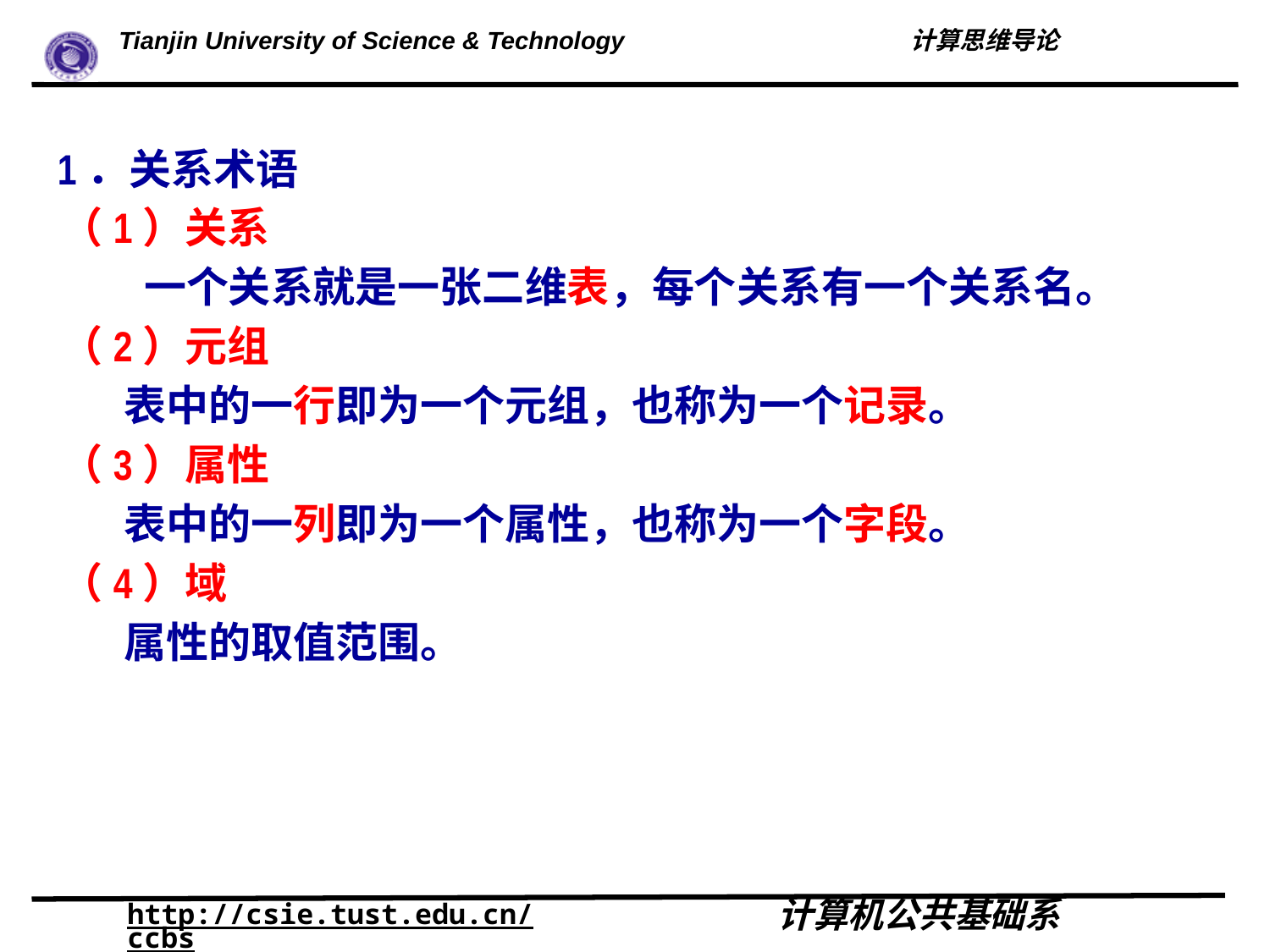

1．关系术语

（1）关系
	 一个关系就是一张二维表，每个关系有一个关系名。
（2）元组
	表中的一行即为一个元组，也称为一个记录。
（3）属性
	表中的一列即为一个属性，也称为一个字段。
（4）域
	属性的取值范围。